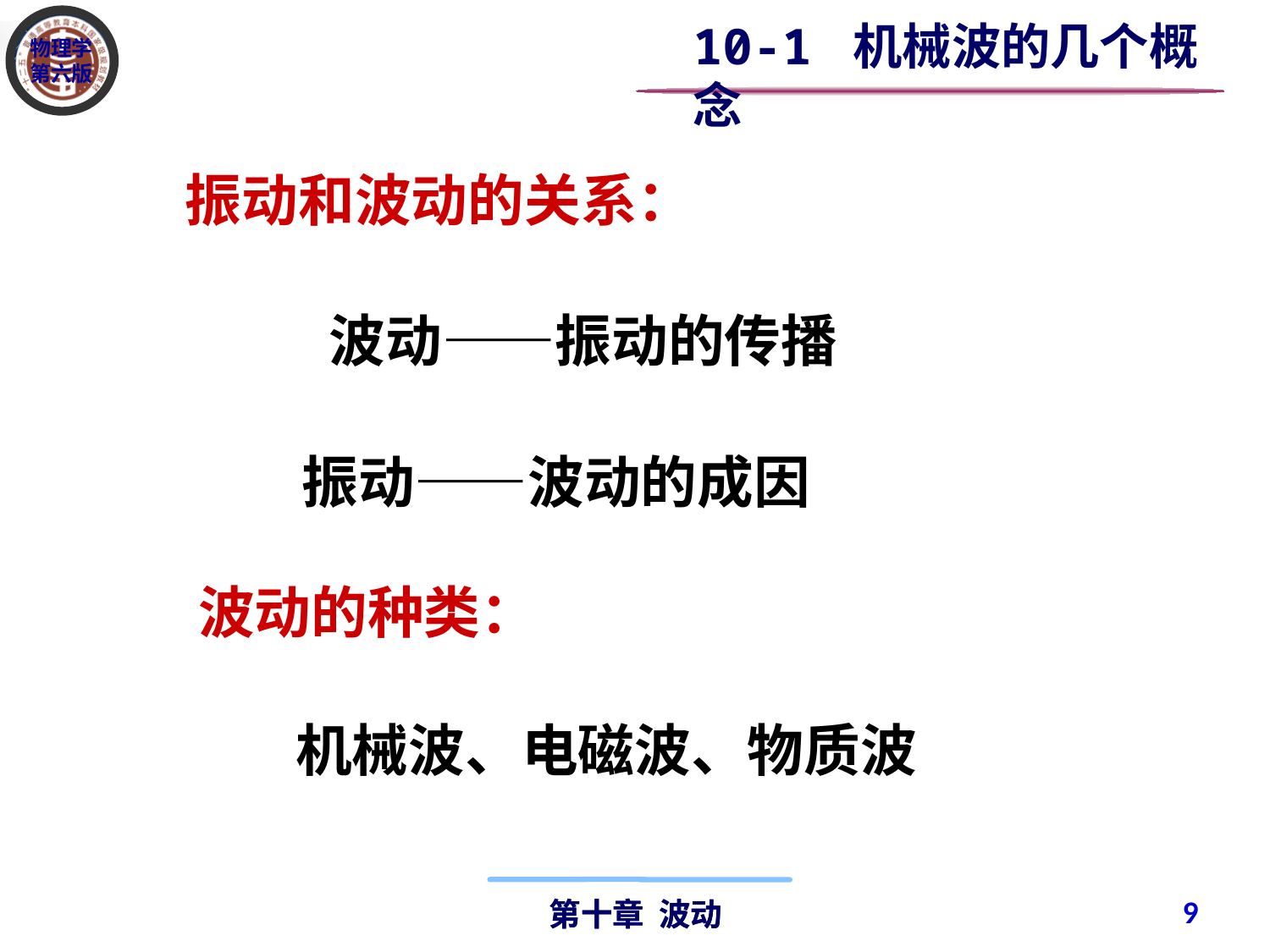

10-1 机械波的几个概念

振动和波动的关系：
波动——振动的传播
振动——波动的成因
波动的种类：
机械波、电磁波、物质波
9